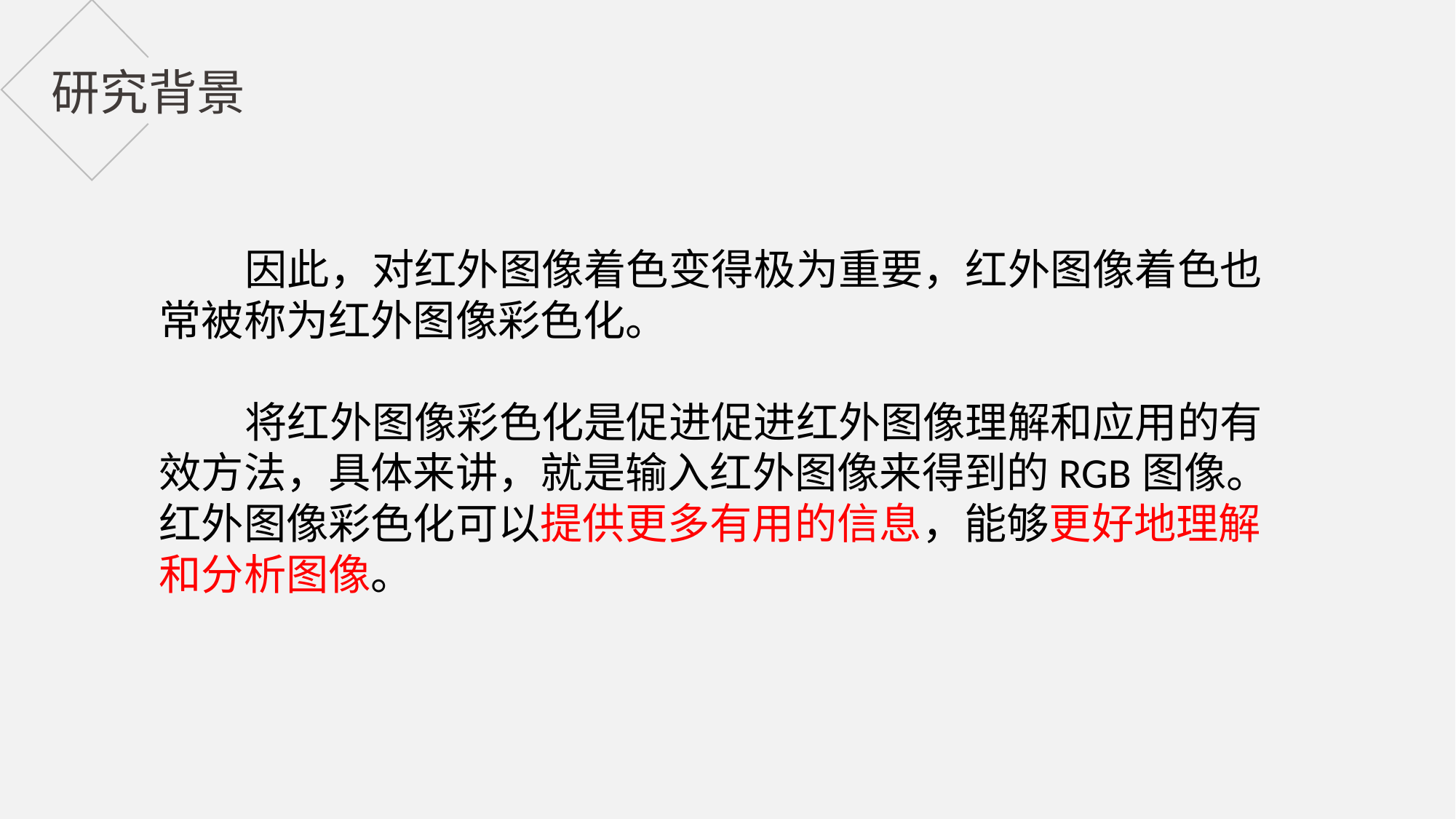

研究背景
因此，对红外图像着色变得极为重要，红外图像着色也常被称为红外图像彩色化。

将红外图像彩色化是促进促进红外图像理解和应用的有效方法，具体来讲，就是输入红外图像来得到的RGB图像。红外图像彩色化可以提供更多有用的信息，能够更好地理解和分析图像。